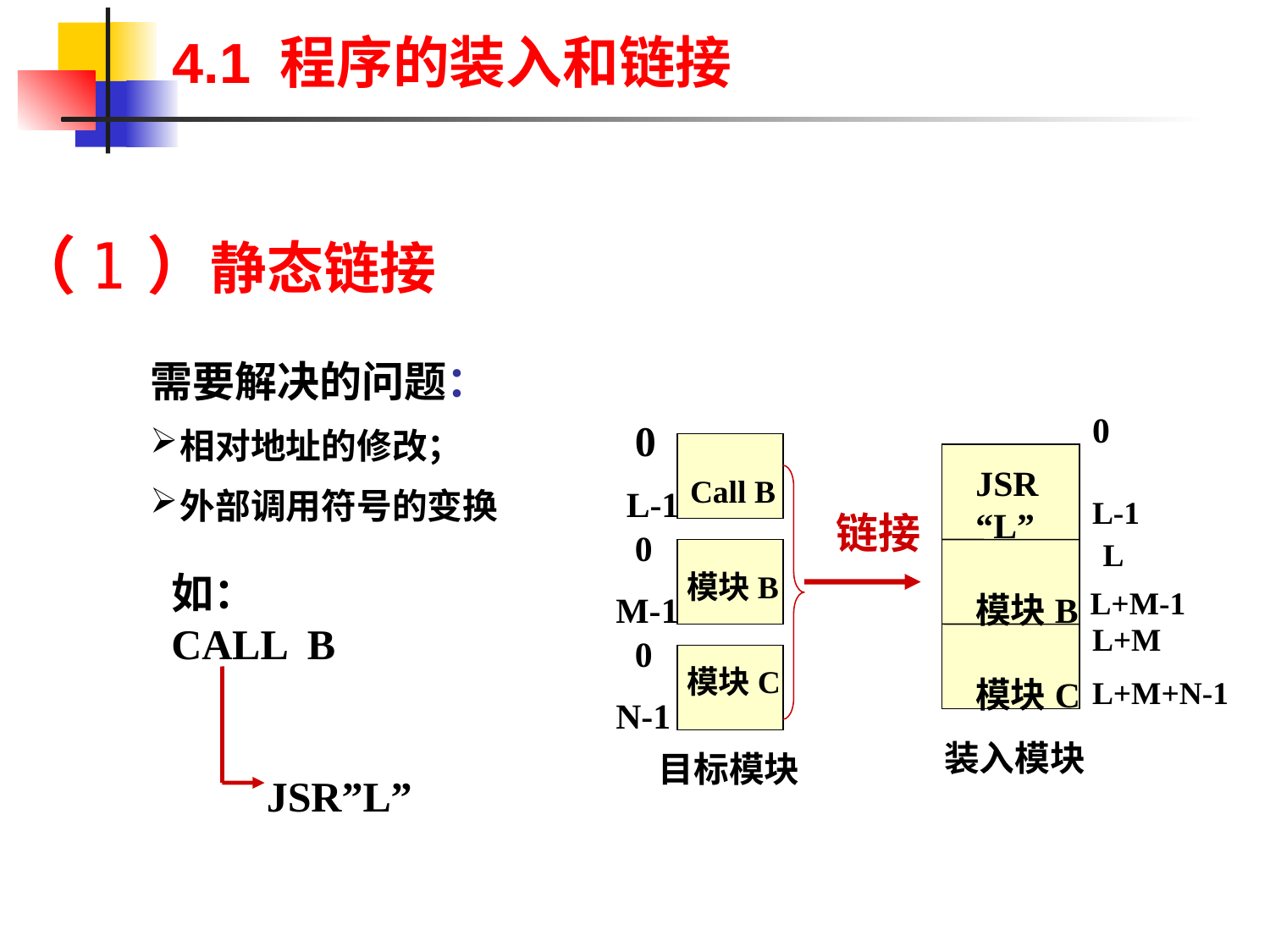

# 4.1 程序的装入和链接
（1）静态链接

需要解决的问题：
相对地址的修改；
外部调用符号的变换
0

L-1

JSR
“L”

模块B

模块C

L
L+M-1
L+M
L+M+N-1
0

Call B

L-1
链接
0
模块B
M-1

0
模块C
N-1
装入模块
目标模块
如：
CALL  B

         JSR”L”